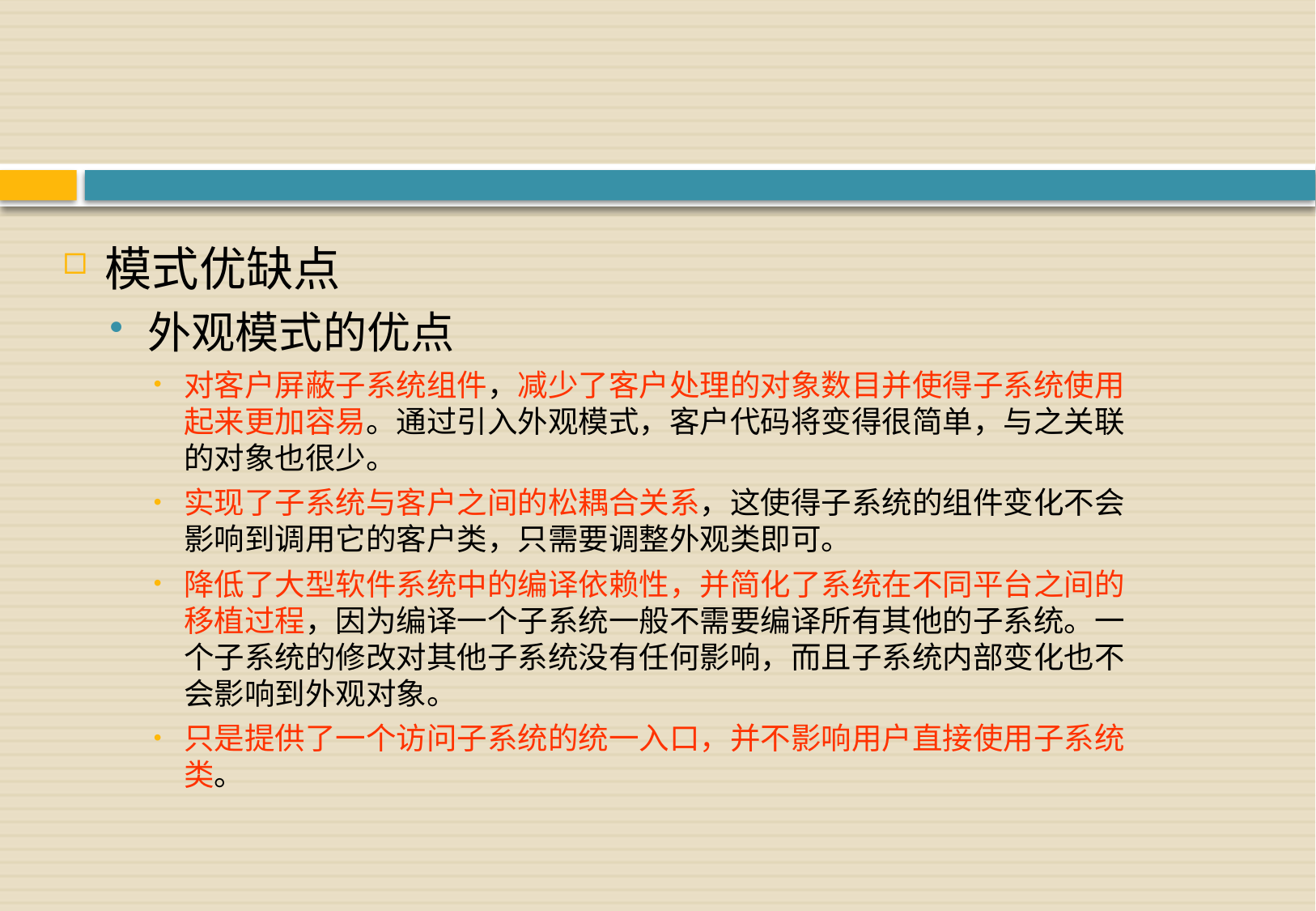

#
模式优缺点
外观模式的优点
对客户屏蔽子系统组件，减少了客户处理的对象数目并使得子系统使用起来更加容易。通过引入外观模式，客户代码将变得很简单，与之关联的对象也很少。
实现了子系统与客户之间的松耦合关系，这使得子系统的组件变化不会影响到调用它的客户类，只需要调整外观类即可。
降低了大型软件系统中的编译依赖性，并简化了系统在不同平台之间的移植过程，因为编译一个子系统一般不需要编译所有其他的子系统。一个子系统的修改对其他子系统没有任何影响，而且子系统内部变化也不会影响到外观对象。
只是提供了一个访问子系统的统一入口，并不影响用户直接使用子系统类。